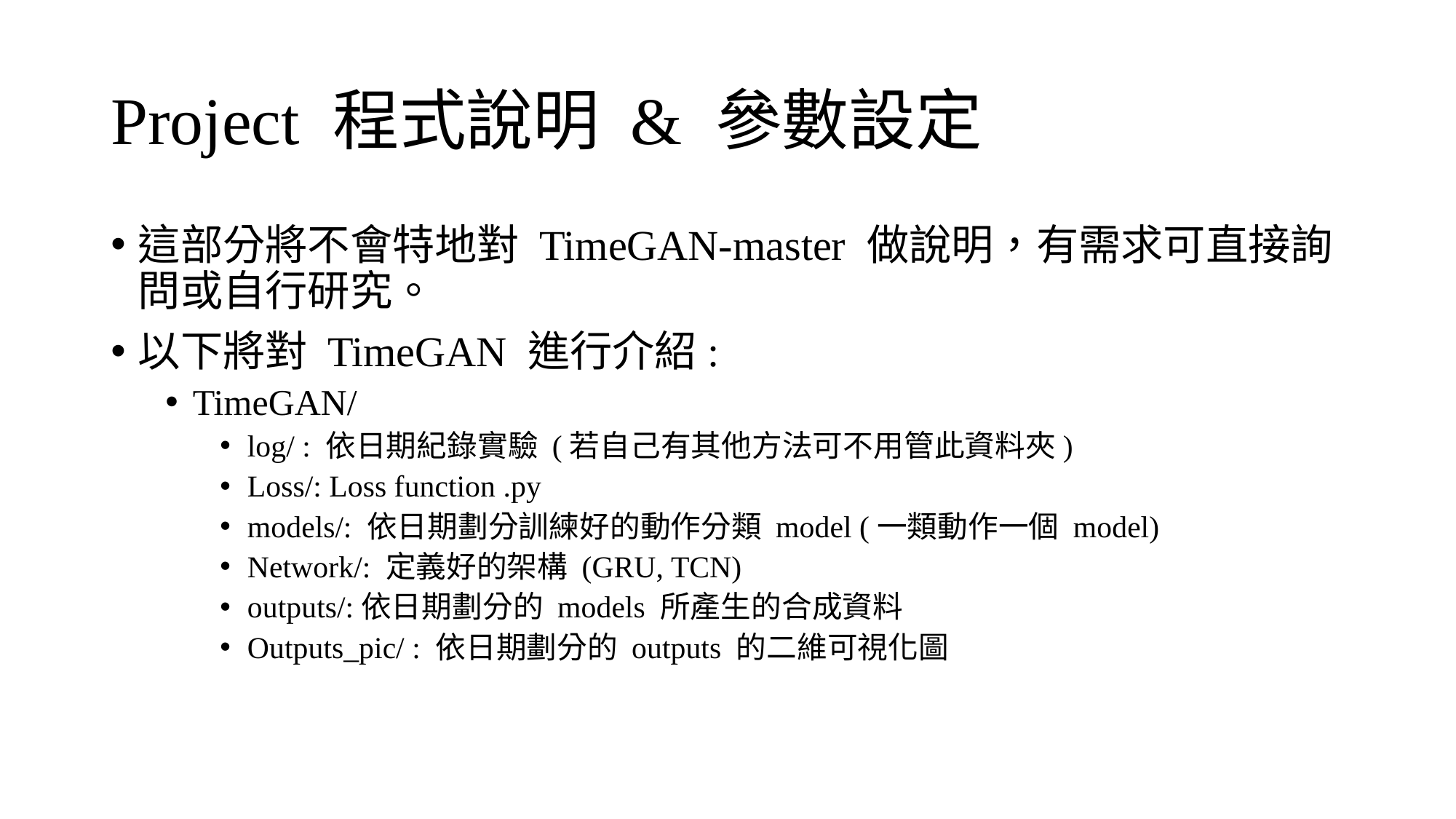

# Project 程式說明 & 參數設定
這部分將不會特地對 TimeGAN-master 做說明，有需求可直接詢問或自行研究。
以下將對 TimeGAN 進行介紹:
TimeGAN/
log/ : 依日期紀錄實驗 (若自己有其他方法可不用管此資料夾)
Loss/: Loss function .py
models/: 依日期劃分訓練好的動作分類 model (一類動作一個 model)
Network/: 定義好的架構 (GRU, TCN)
outputs/:依日期劃分的 models 所產生的合成資料
Outputs_pic/ : 依日期劃分的 outputs 的二維可視化圖